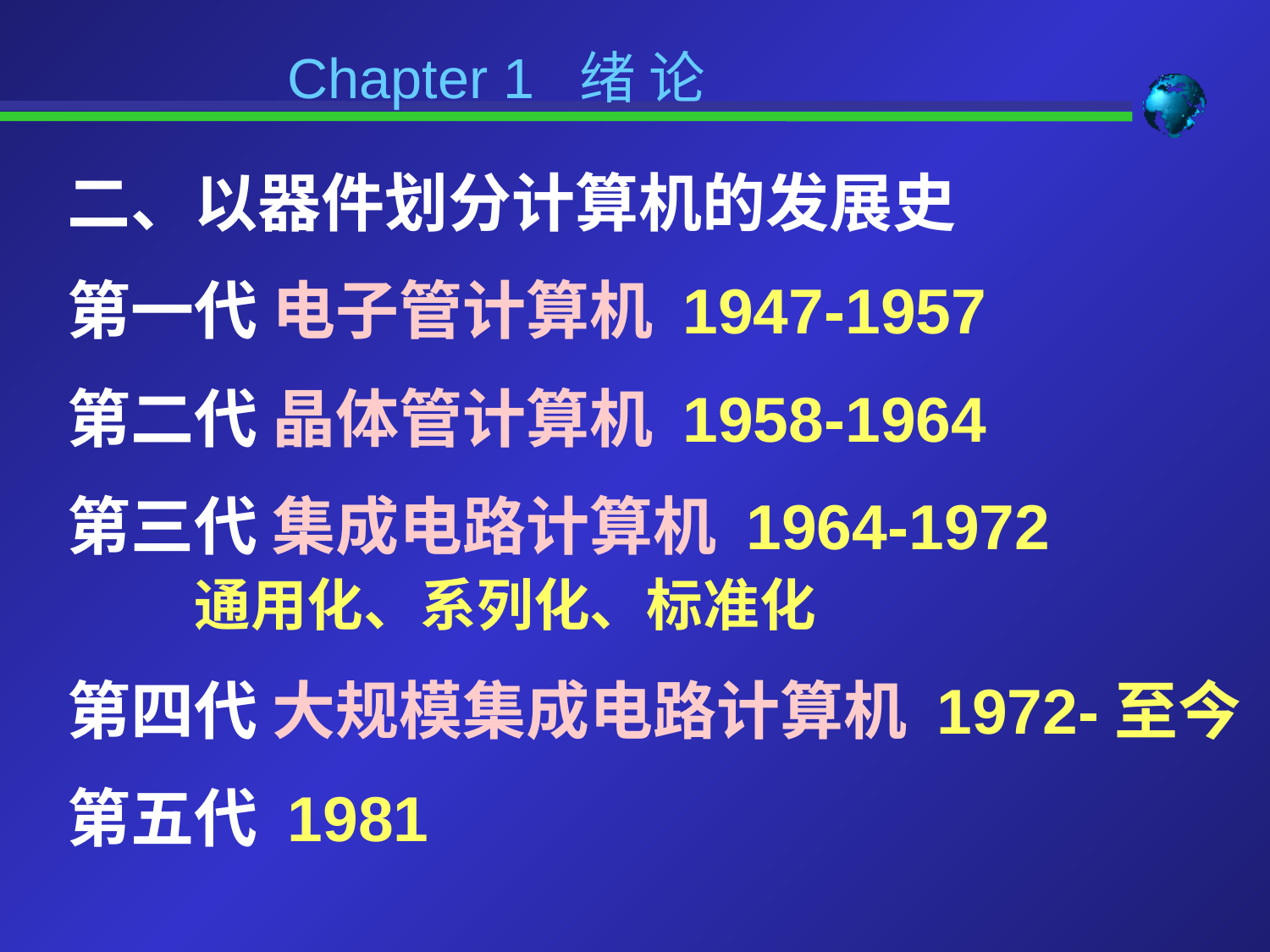

Chapter 1  绪 论
二、以器件划分计算机的发展史
第一代 电子管计算机 1947-1957
第二代 晶体管计算机 1958-1964
第三代 集成电路计算机 1964-1972
	通用化、系列化、标准化
第四代 大规模集成电路计算机 1972-至今
第五代 1981